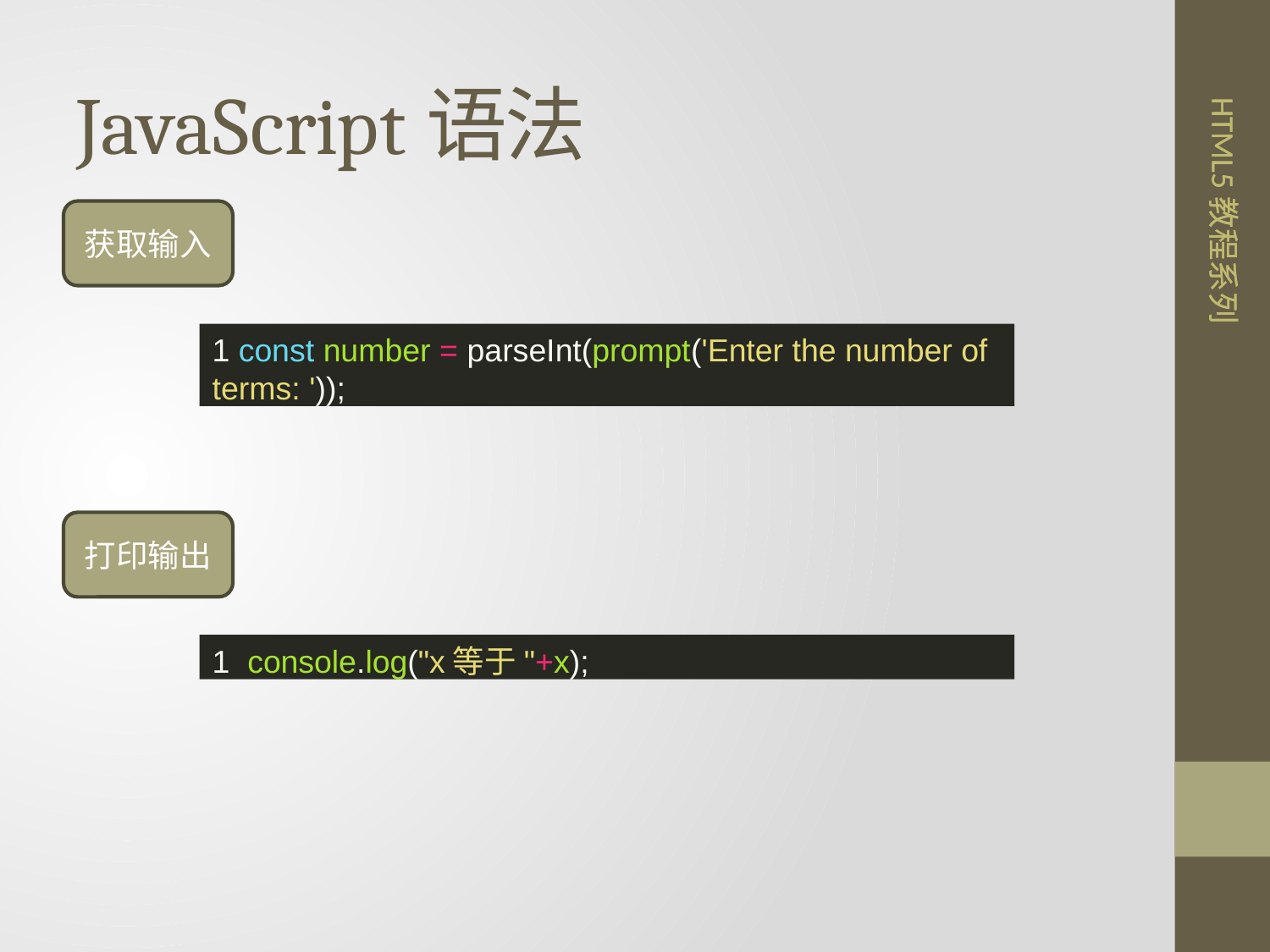

# JavaScript语法
获取输入
1 const number = parseInt(prompt('Enter the number of terms: '));
打印输出
1  console.log("x等于"+x);